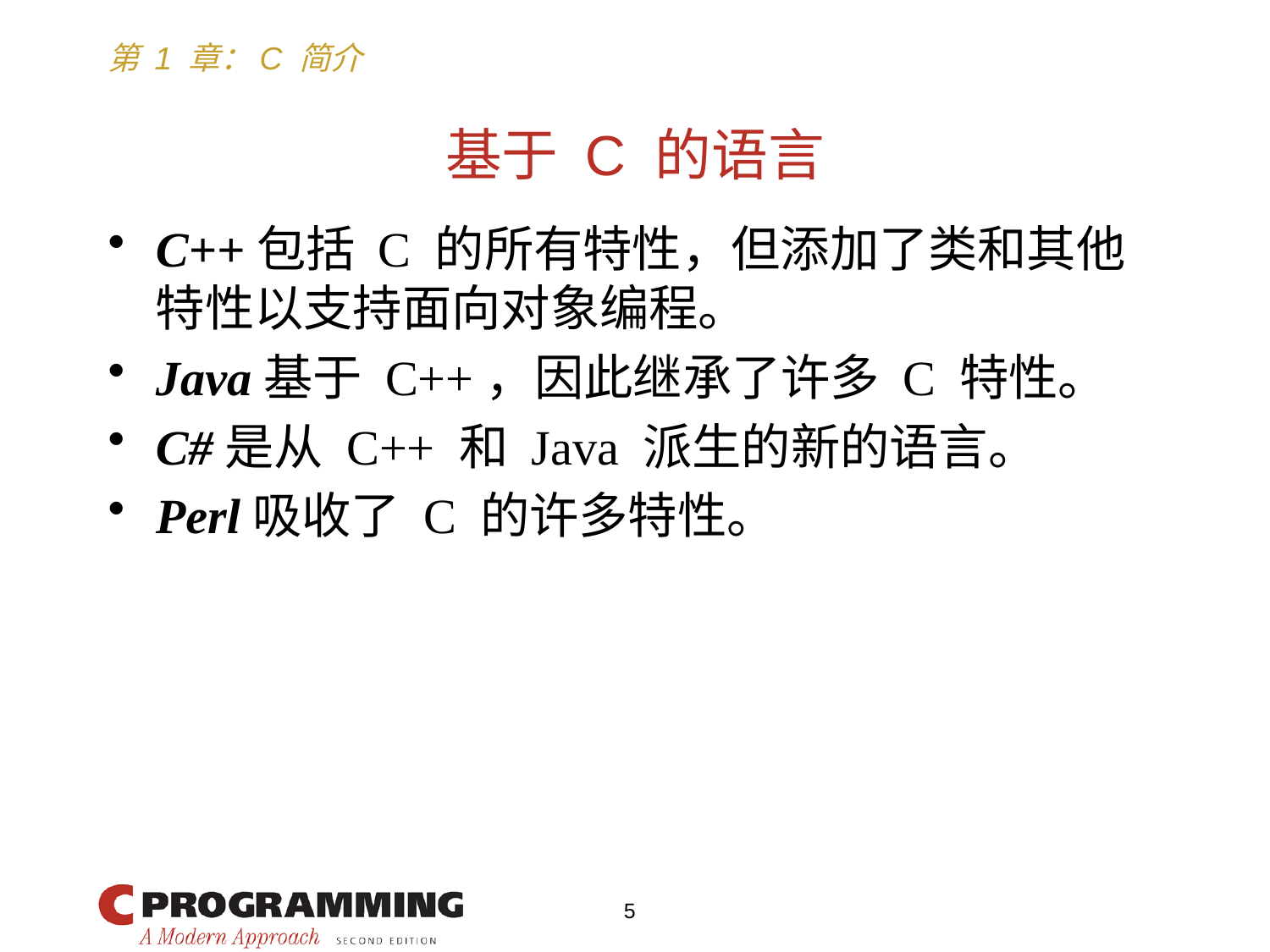

# 基于 C 的语言
C++包括 C 的所有特性，但添加了类和其他特性以支持面向对象编程。
Java基于 C++，因此继承了许多 C 特性。
C#是从 C++ 和 Java 派生的新的语言。
Perl吸收了 C 的许多特性。

5